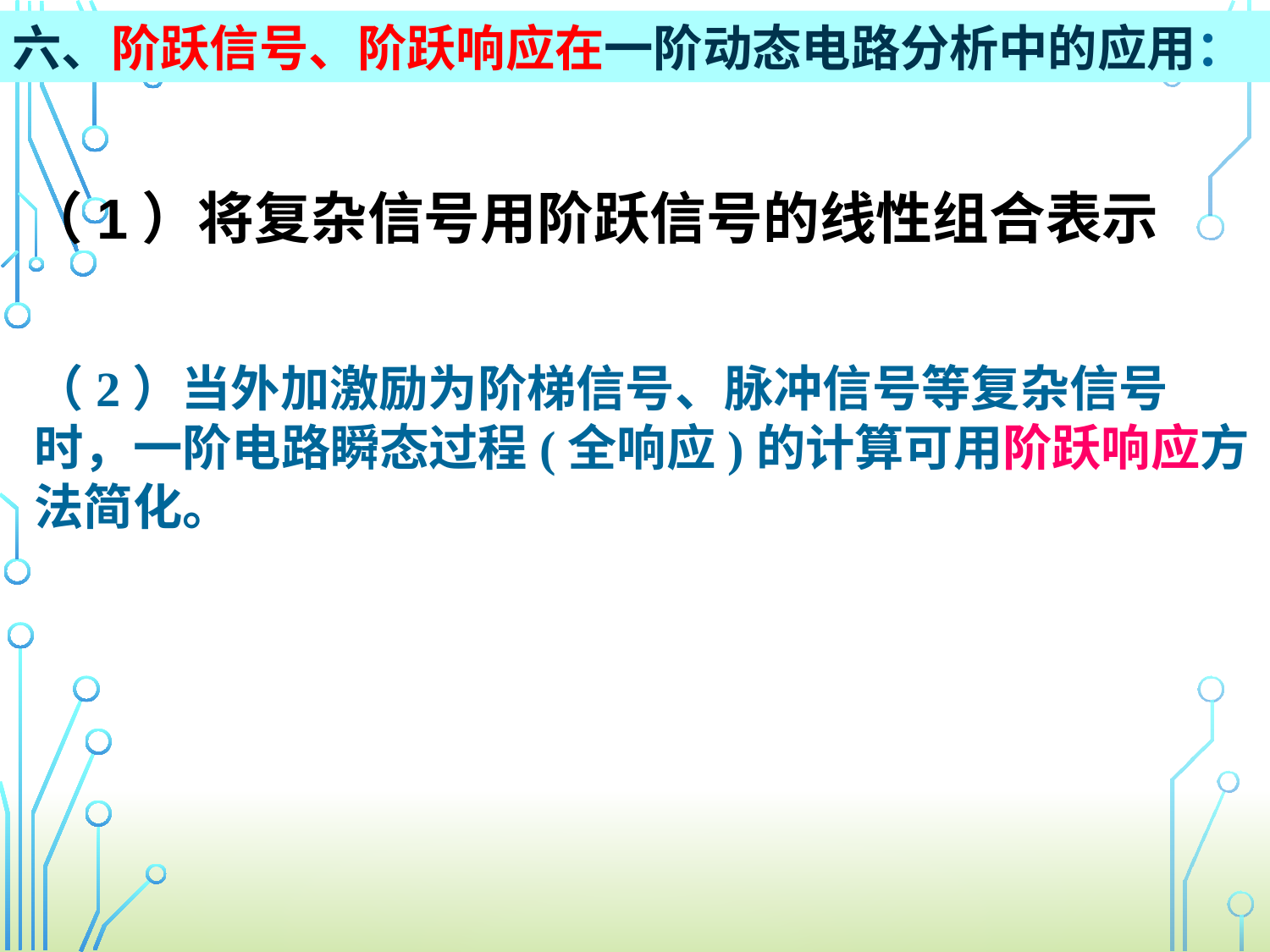

六、阶跃信号、阶跃响应在一阶动态电路分析中的应用：
（1）将复杂信号用阶跃信号的线性组合表示
（2）当外加激励为阶梯信号、脉冲信号等复杂信号时，一阶电路瞬态过程(全响应)的计算可用阶跃响应方法简化。